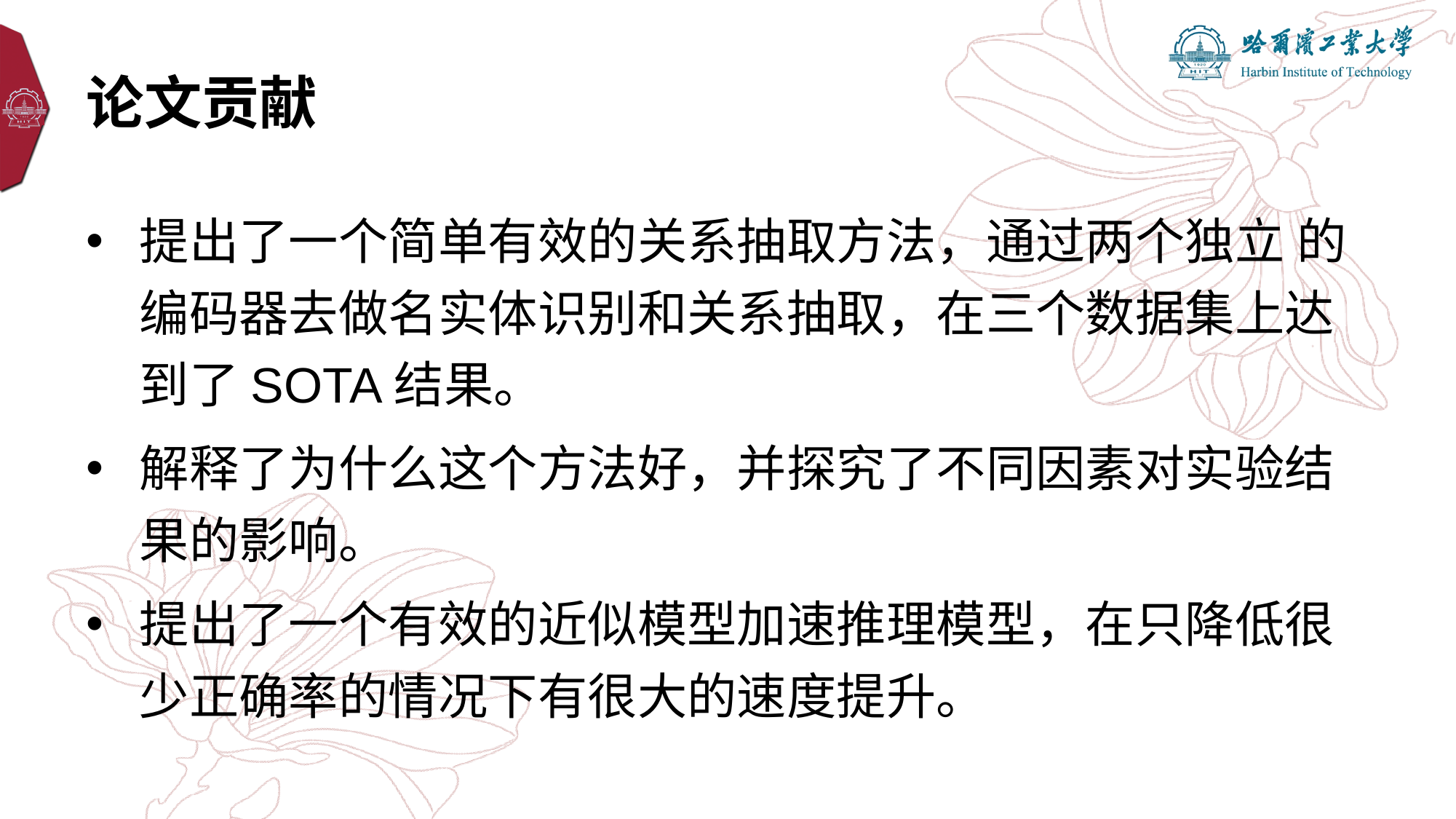

# 论文贡献
提出了一个简单有效的关系抽取方法，通过两个独立 的编码器去做名实体识别和关系抽取，在三个数据集上达到了SOTA结果。
解释了为什么这个方法好，并探究了不同因素对实验结果的影响。
提出了一个有效的近似模型加速推理模型，在只降低很少正确率的情况下有很大的速度提升。